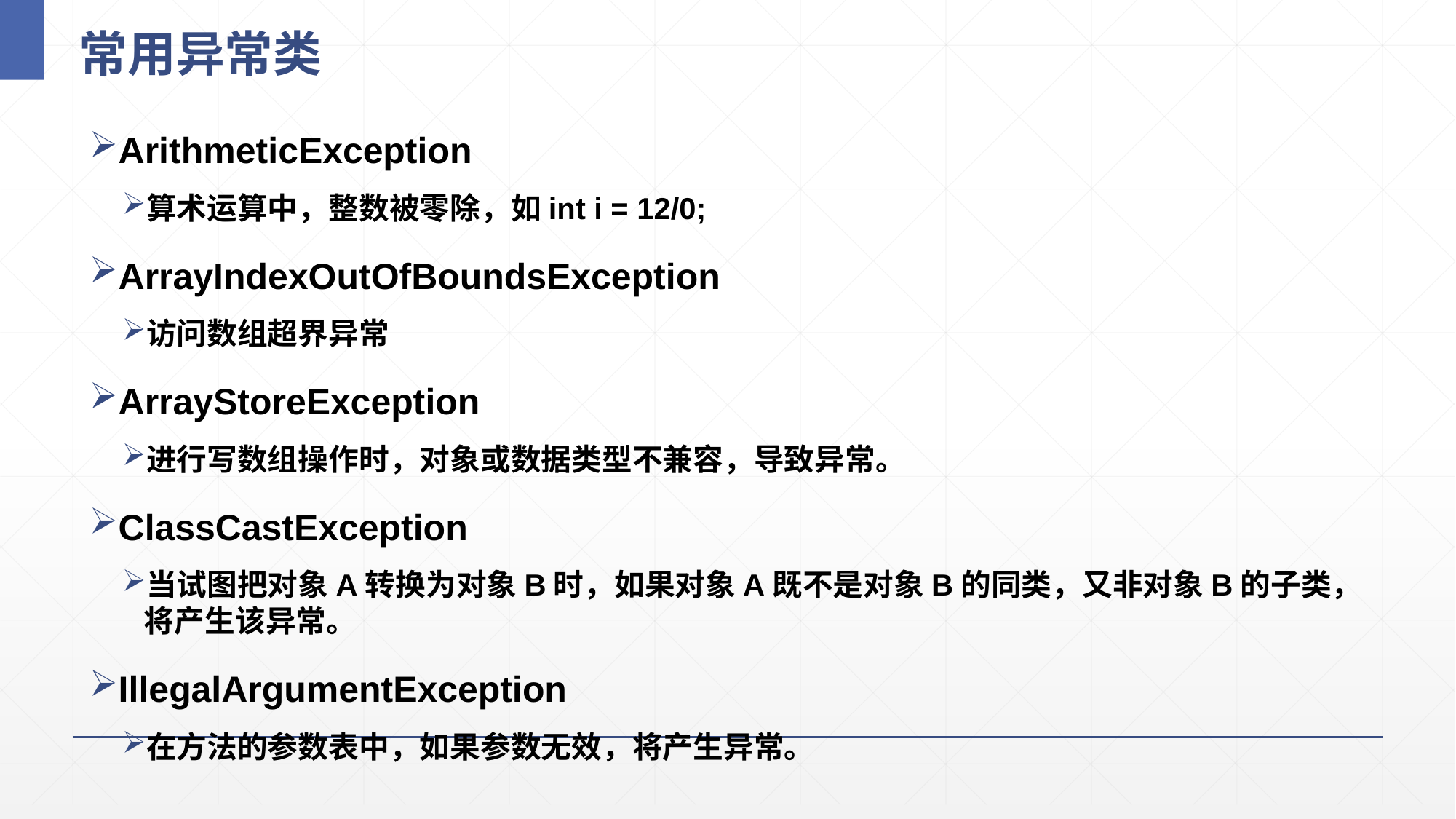

# 常用异常类
ArithmeticException
算术运算中，整数被零除，如int i = 12/0;
ArrayIndexOutOfBoundsException
访问数组超界异常
ArrayStoreException
进行写数组操作时，对象或数据类型不兼容，导致异常。
ClassCastException
当试图把对象A转换为对象B时，如果对象A既不是对象B的同类，又非对象B的子类，将产生该异常。
IllegalArgumentException
在方法的参数表中，如果参数无效，将产生异常。